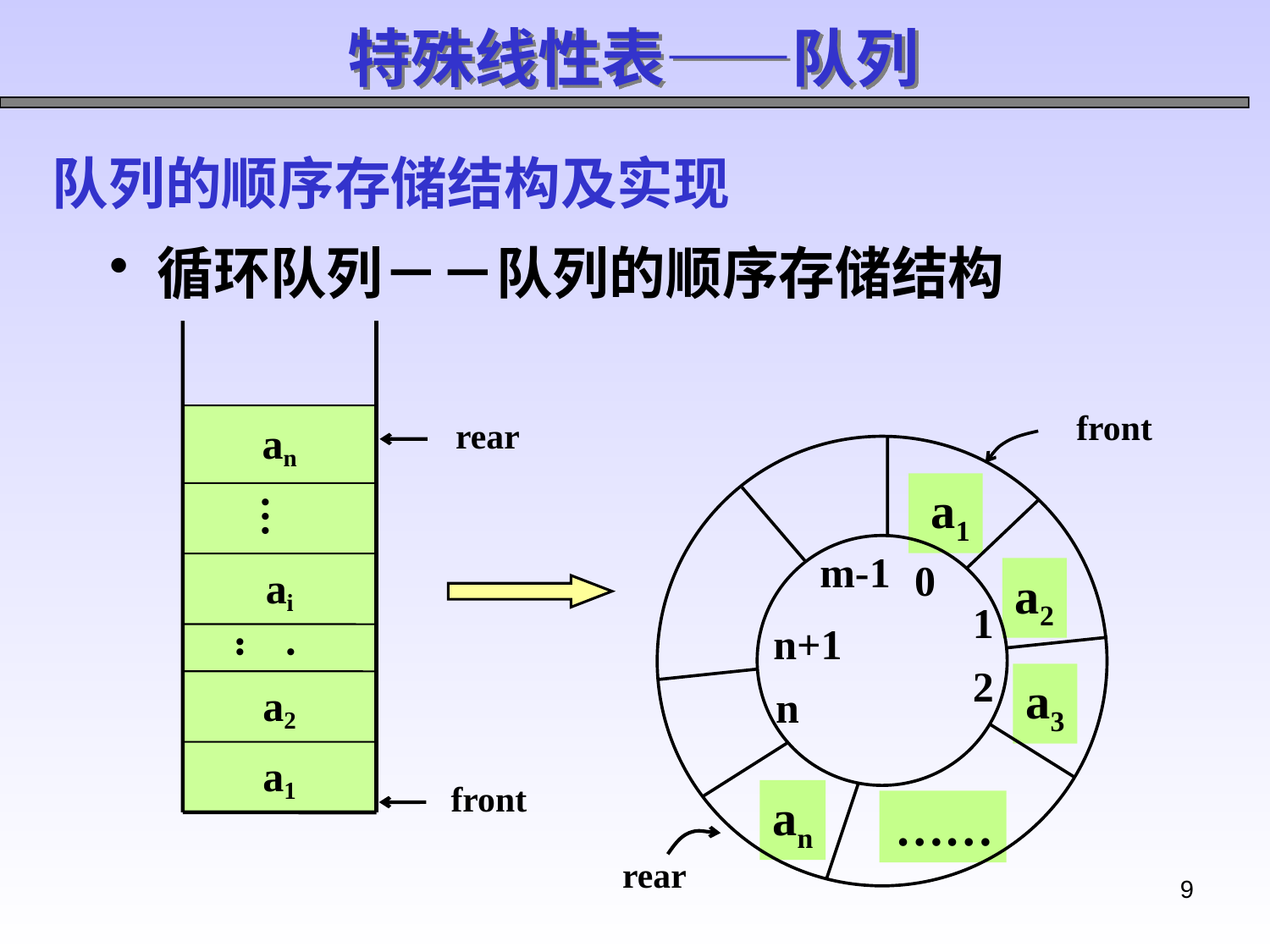

特殊线性表——队列
队列的顺序存储结构及实现
循环队列－－队列的顺序存储结构

an

rear

…

ai

 ...

a2

a1

front

front

a1

m-1
0
a2
1
n+1

2
a3

n

an

……

rear

9